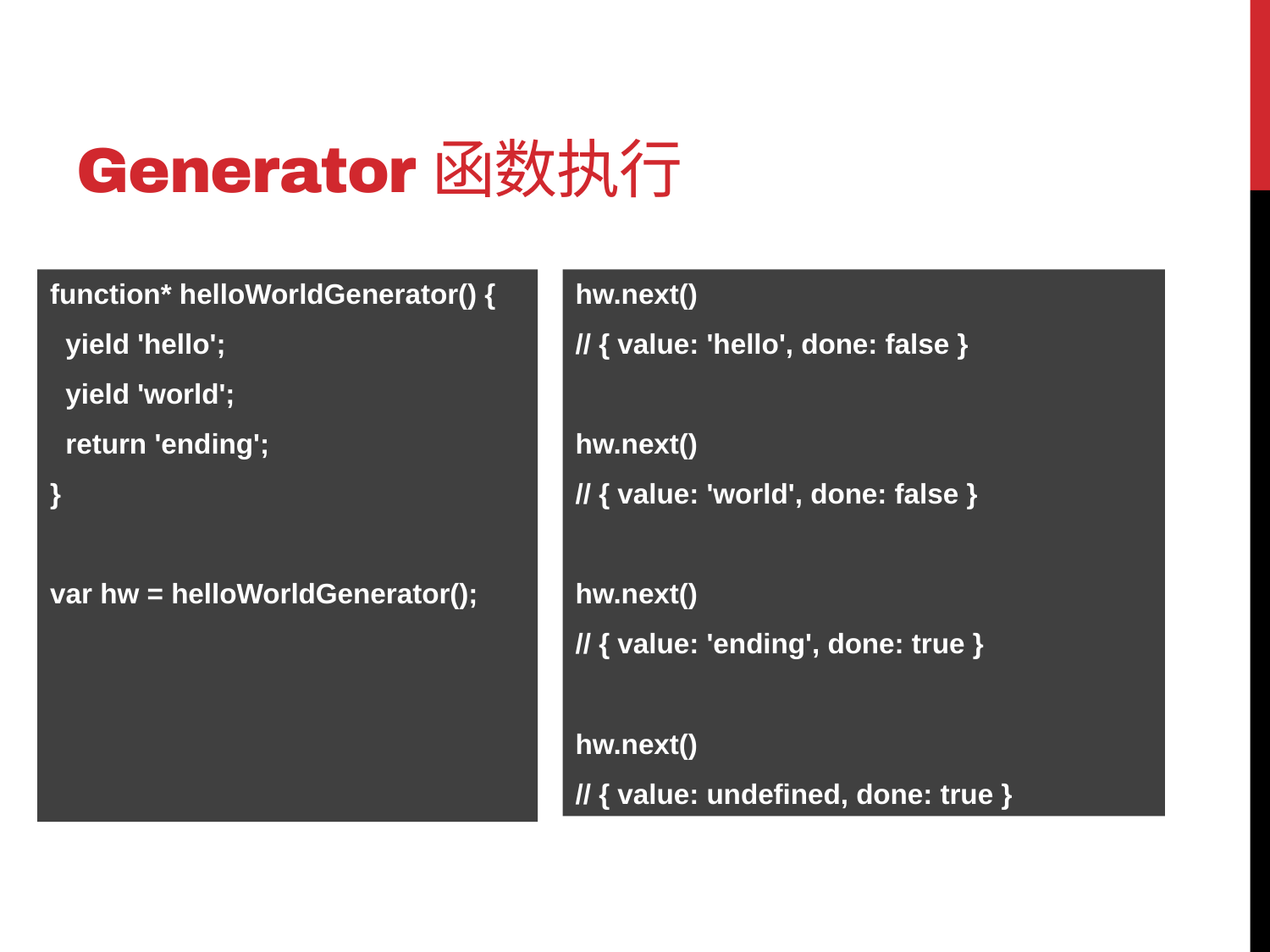

# Generator函数执行
function* helloWorldGenerator() {
  yield 'hello';
  yield 'world';
  return 'ending';
}

var hw = helloWorldGenerator();

hw.next()
// { value: 'hello', done: false }

hw.next()
// { value: 'world', done: false }

hw.next()
// { value: 'ending', done: true }

hw.next()
// { value: undefined, done: true }